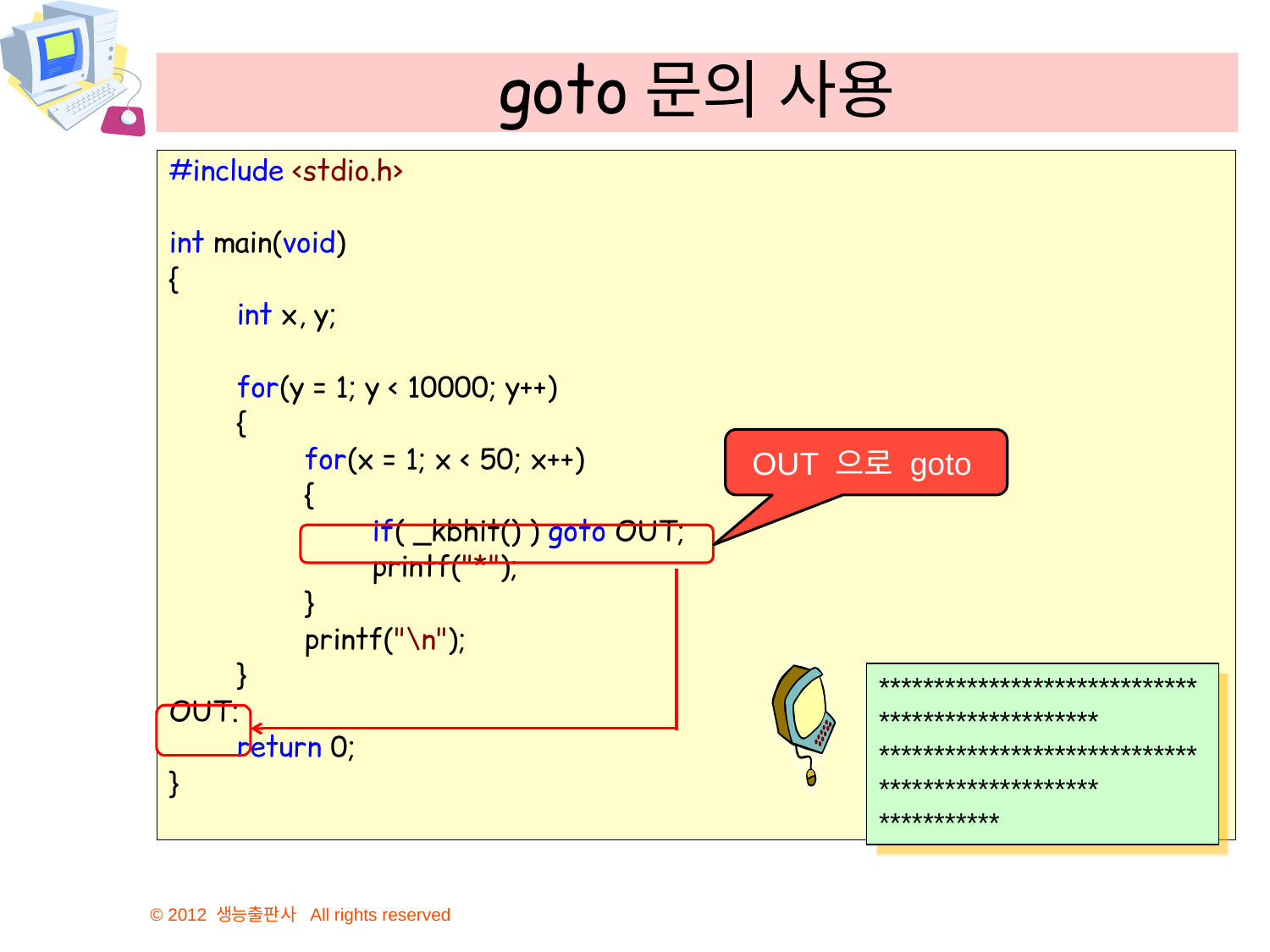

# goto문의 사용
#include <stdio.h>

int main(void)
{
        int x, y;

        for(y = 1; y < 10000; y++)
        {
                for(x = 1; x < 50; x++)
                {
                        if( _kbhit() ) goto OUT;
                        printf("*");
                }
                printf("\n");
        }
OUT:
        return 0;
}
OUT 으로 goto

*************************************************
*************************************************
***********